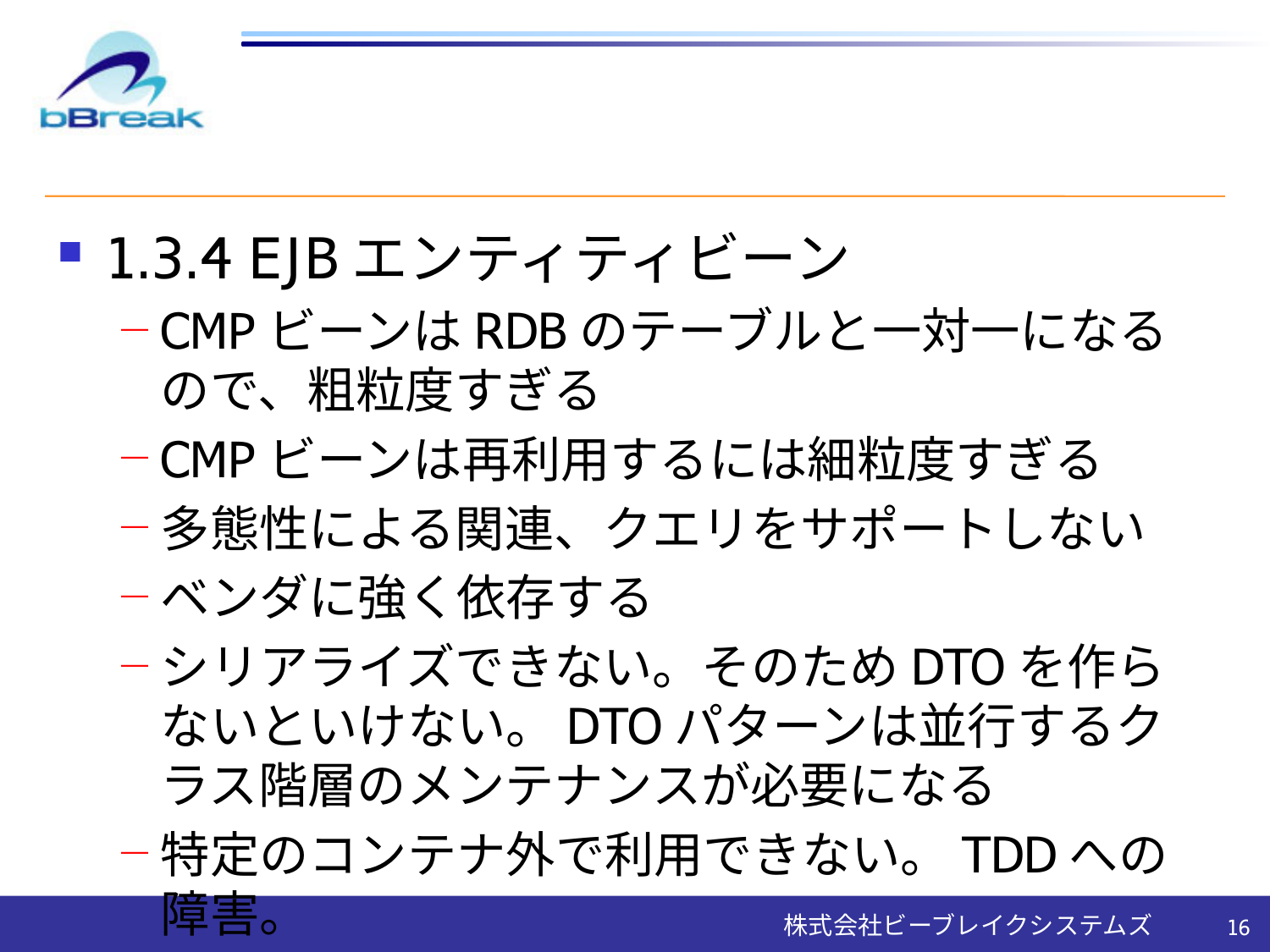

#
1.3.4 EJBエンティティビーン
CMPビーンはRDBのテーブルと一対一になるので、粗粒度すぎる
CMPビーンは再利用するには細粒度すぎる
多態性による関連、クエリをサポートしない
ベンダに強く依存する
シリアライズできない。そのためDTOを作らないといけない。DTOパターンは並行するクラス階層のメンテナンスが必要になる
特定のコンテナ外で利用できない。TDDへの障害。